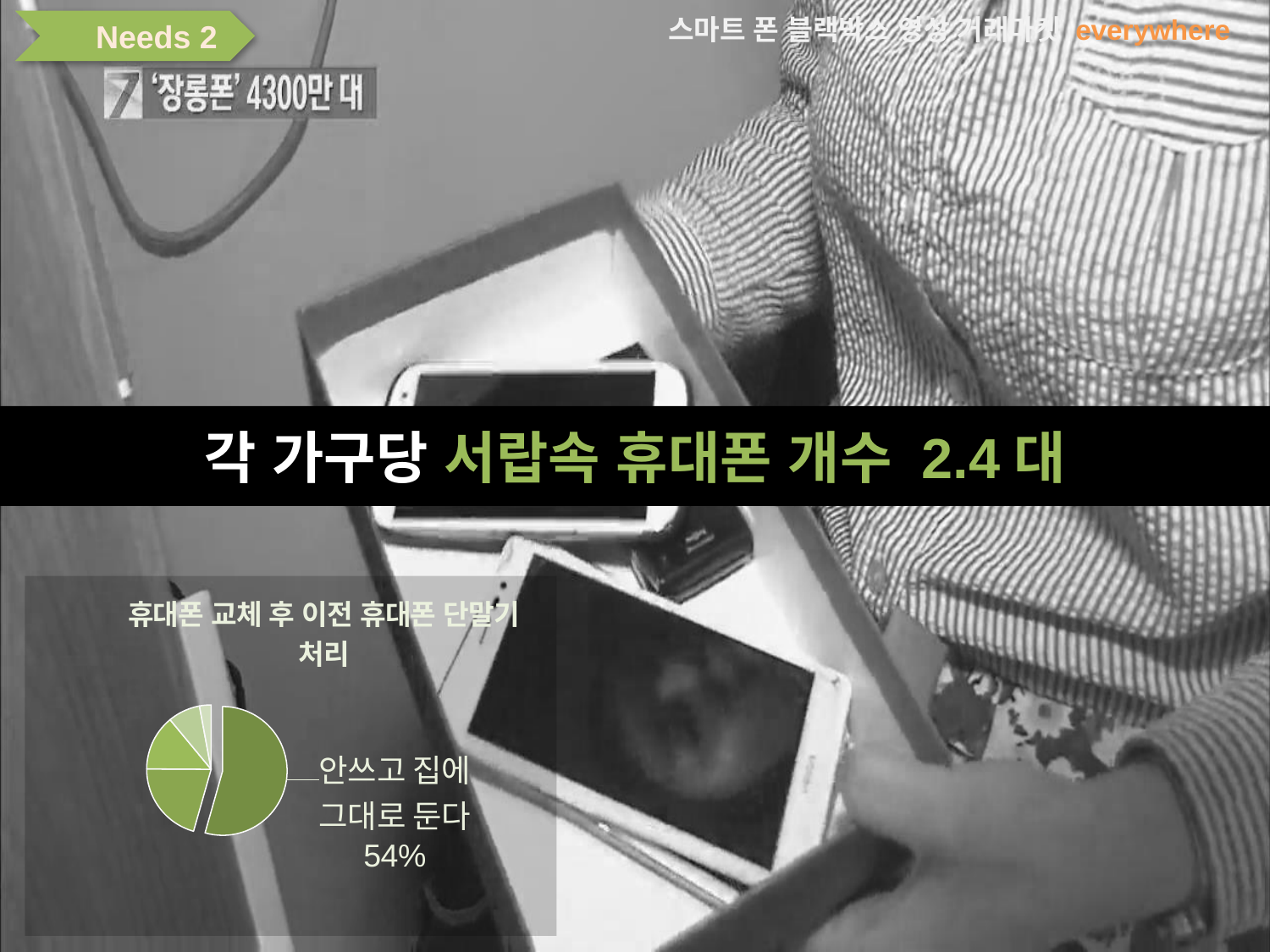

스마트 폰 블랙박스 영상 거래마켓 everywhere
Needs 2
각 가구당 서랍속 휴대폰 개수 2.4대

### Chart: 휴대폰 교체 후 이전 휴대폰 단말기 처리

| Category |  |
|---|---|
| 안쓰고 집에 그대로 둔다 | 54.4 |
| 중고로 판매했다 | 20.7 |
| 가족,친구,기관 수거 등 무상으로 주었다 | 13.9 |
| 고장이 나거나 불편해서 다시 쓰기 어렵다(버렸다) | 8.1 |
| 기타 | 2.9 |